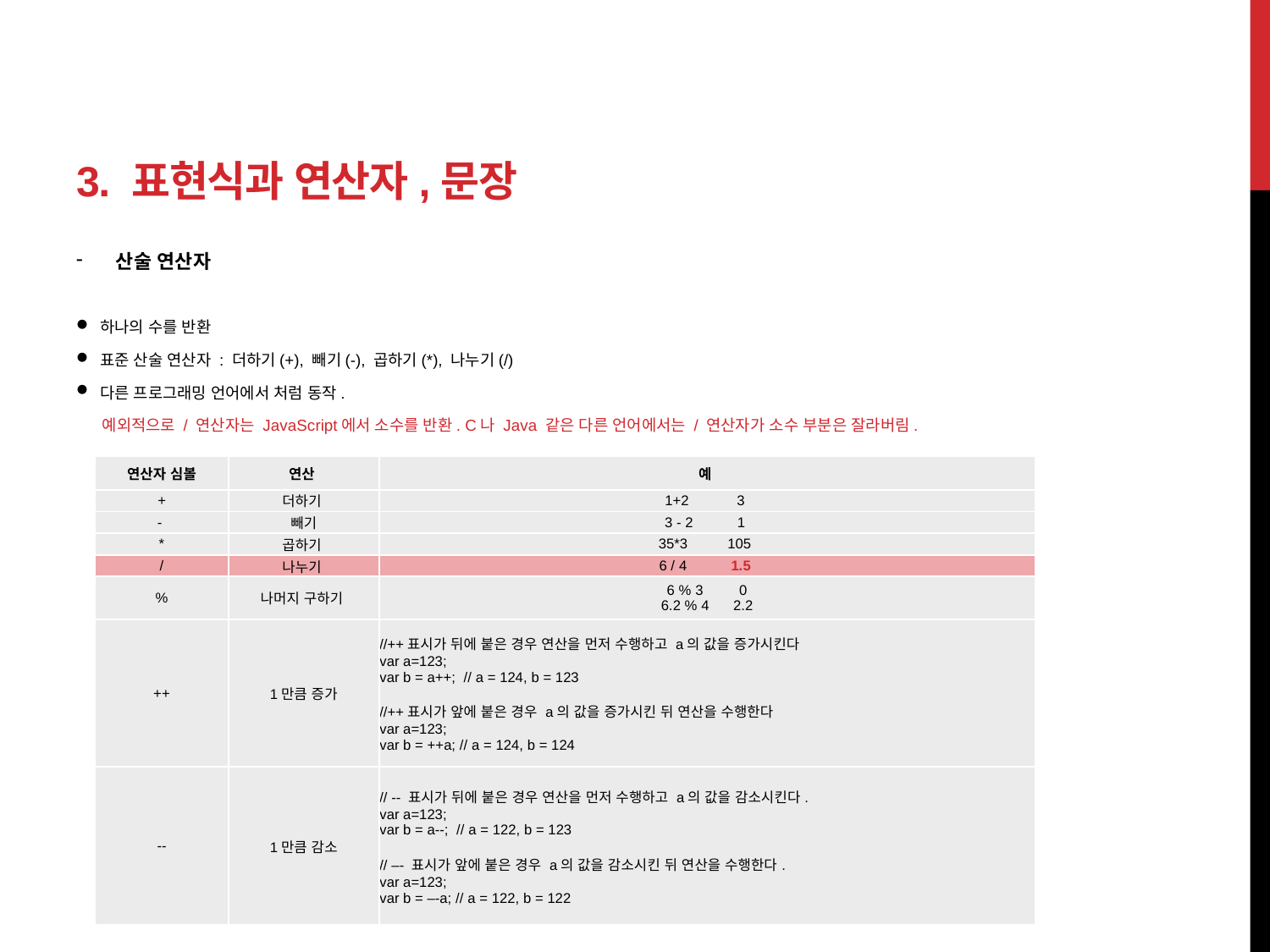

# 3. 표현식과 연산자,문장

산술 연산자

하나의 수를 반환
표준 산술 연산자 : 더하기(+), 빼기(-), 곱하기(*), 나누기(/)
다른 프로그래밍 언어에서 처럼 동작.
     예외적으로 / 연산자는 JavaScript에서 소수를 반환. C나 Java 같은 다른 언어에서는 / 연산자가 소수 부분은 잘라버림.
| 연산자 심볼 | 연산 | 예 |
| --- | --- | --- |
| + | 더하기 | 1+2 3 |
| - | 빼기 | 3 - 2 1 |
| \* | 곱하기 | 35\*3 105 |
| / | 나누기 | 6 / 4 1.5 |
| % | 나머지 구하기 | 6 % 3 0 6.2 % 4 2.2 |
| ++ | 1만큼 증가 | //++표시가 뒤에 붙은 경우 연산을 먼저 수행하고 a의 값을 증가시킨다 var a=123; var b = a++; // a = 124, b = 123 //++표시가 앞에 붙은 경우 a의 값을 증가시킨 뒤 연산을 수행한다 var a=123; var b = ++a; // a = 124, b = 124 |
| -- | 1만큼 감소 | // -- 표시가 뒤에 붙은 경우 연산을 먼저 수행하고 a의 값을 감소시킨다. var a=123; var b = a--; // a = 122, b = 123 // –- 표시가 앞에 붙은 경우 a의 값을 감소시킨 뒤 연산을 수행한다. var a=123; var b = –-a; // a = 122, b = 122 |